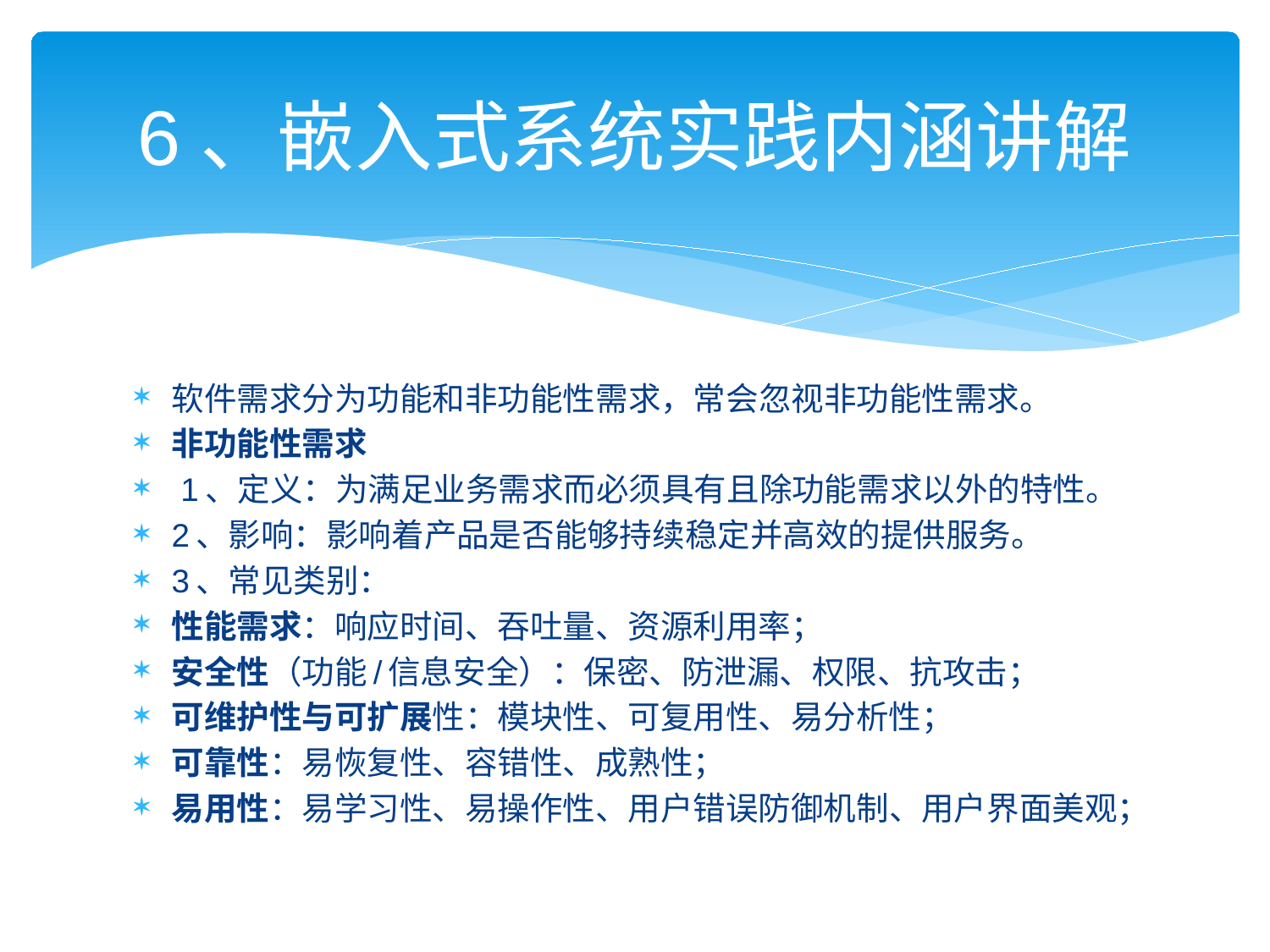

# 6、嵌入式系统实践内涵讲解
软件需求分为功能和非功能性需求，常会忽视非功能性需求。
非功能性需求
 1、定义：为满足业务需求而必须具有且除功能需求以外的特性。
2、影响：影响着产品是否能够持续稳定并高效的提供服务。
3、常见类别：
性能需求：响应时间、吞吐量、资源利用率；
安全性（功能/信息安全）：保密、防泄漏、权限、抗攻击；
可维护性与可扩展性：模块性、可复用性、易分析性；
可靠性：易恢复性、容错性、成熟性；
易用性：易学习性、易操作性、用户错误防御机制、用户界面美观；